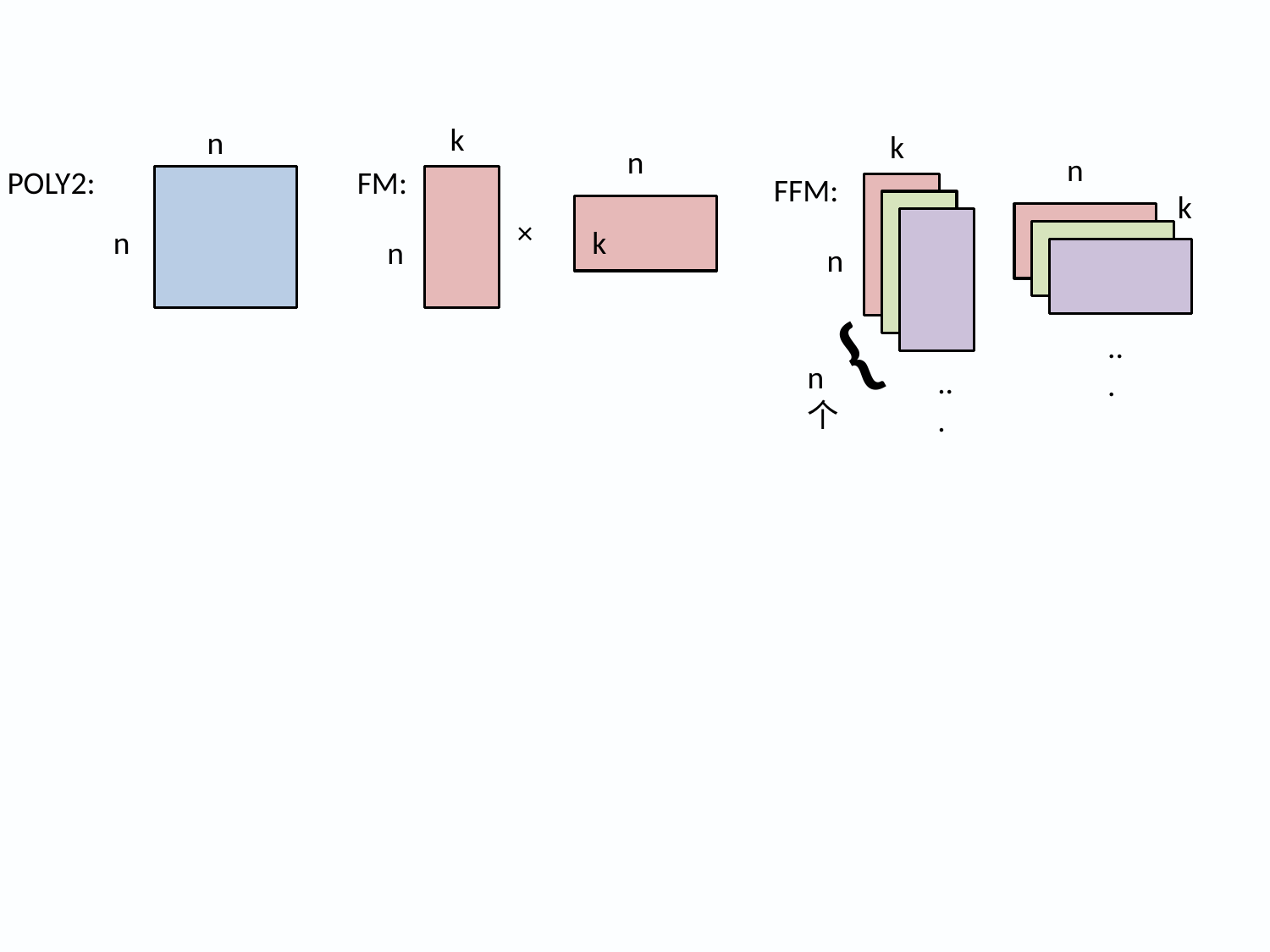

k
n
k
n
n
POLY2:
FM:

FFM:

k

×

×
n
k
n
n
{
...
n个
...